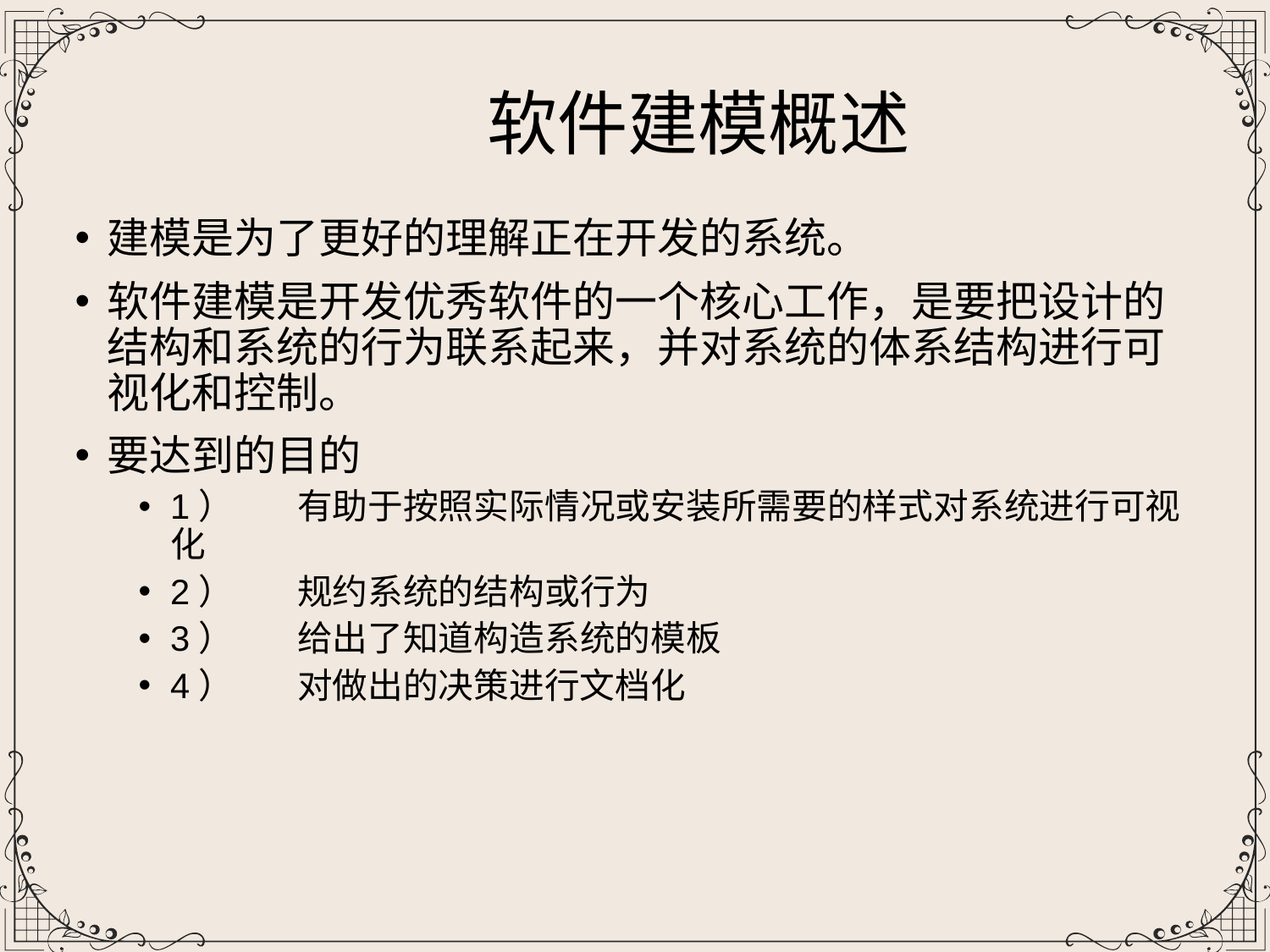

软件建模概述
建模是为了更好的理解正在开发的系统。
软件建模是开发优秀软件的一个核心工作，是要把设计的结构和系统的行为联系起来，并对系统的体系结构进行可视化和控制。
要达到的目的
1）	有助于按照实际情况或安装所需要的样式对系统进行可视化
2）	规约系统的结构或行为
3）	给出了知道构造系统的模板
4）	对做出的决策进行文档化